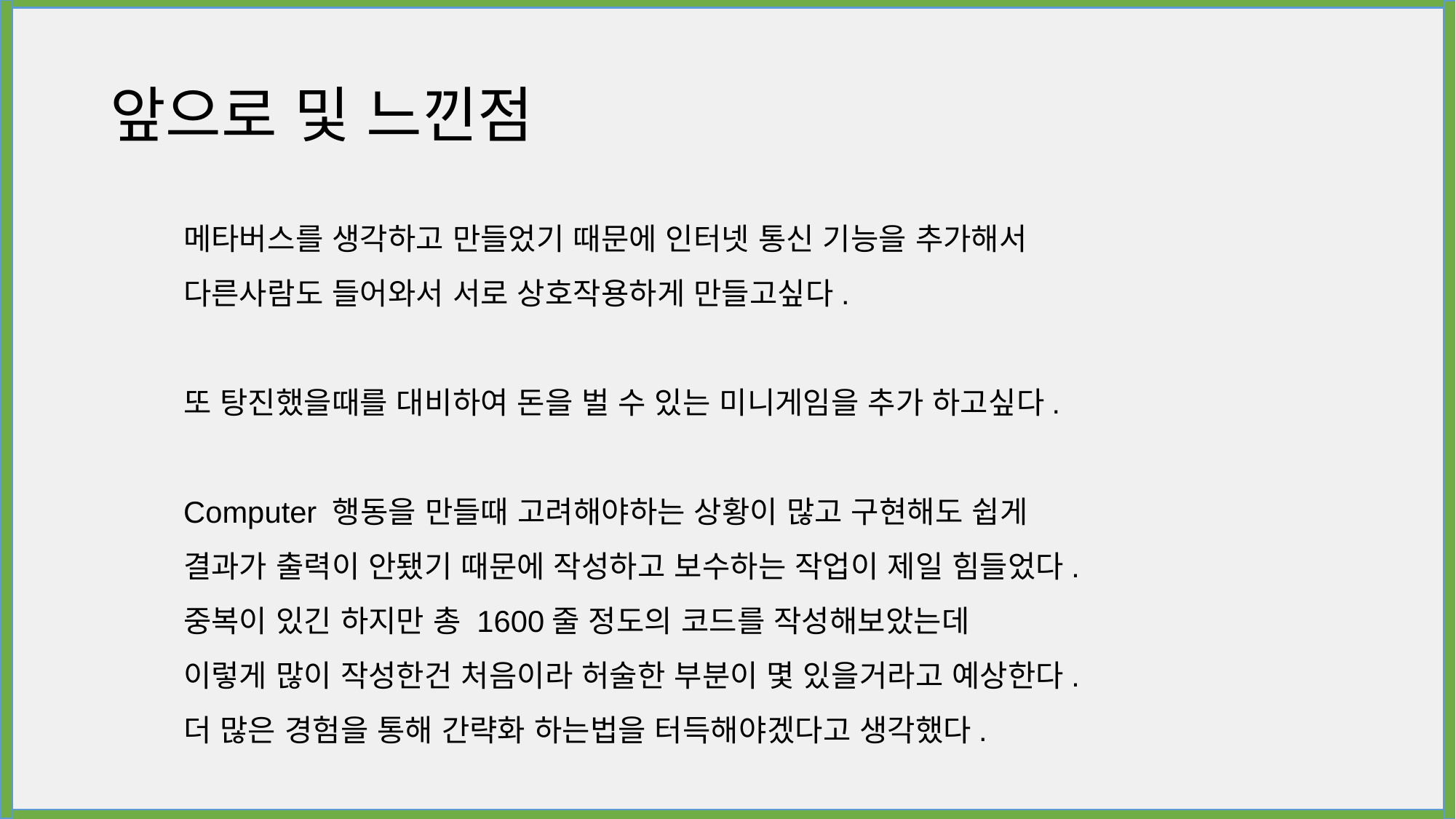

앞으로 및 느낀점
메타버스를 생각하고 만들었기 때문에 인터넷 통신 기능을 추가해서
다른사람도 들어와서 서로 상호작용하게 만들고싶다.

또 탕진했을때를 대비하여 돈을 벌 수 있는 미니게임을 추가 하고싶다.

Computer 행동을 만들때 고려해야하는 상황이 많고 구현해도 쉽게
결과가 출력이 안됐기 때문에 작성하고 보수하는 작업이 제일 힘들었다.
중복이 있긴 하지만 총 1600줄 정도의 코드를 작성해보았는데
이렇게 많이 작성한건 처음이라 허술한 부분이 몇 있을거라고 예상한다.
더 많은 경험을 통해 간략화 하는법을 터득해야겠다고 생각했다.